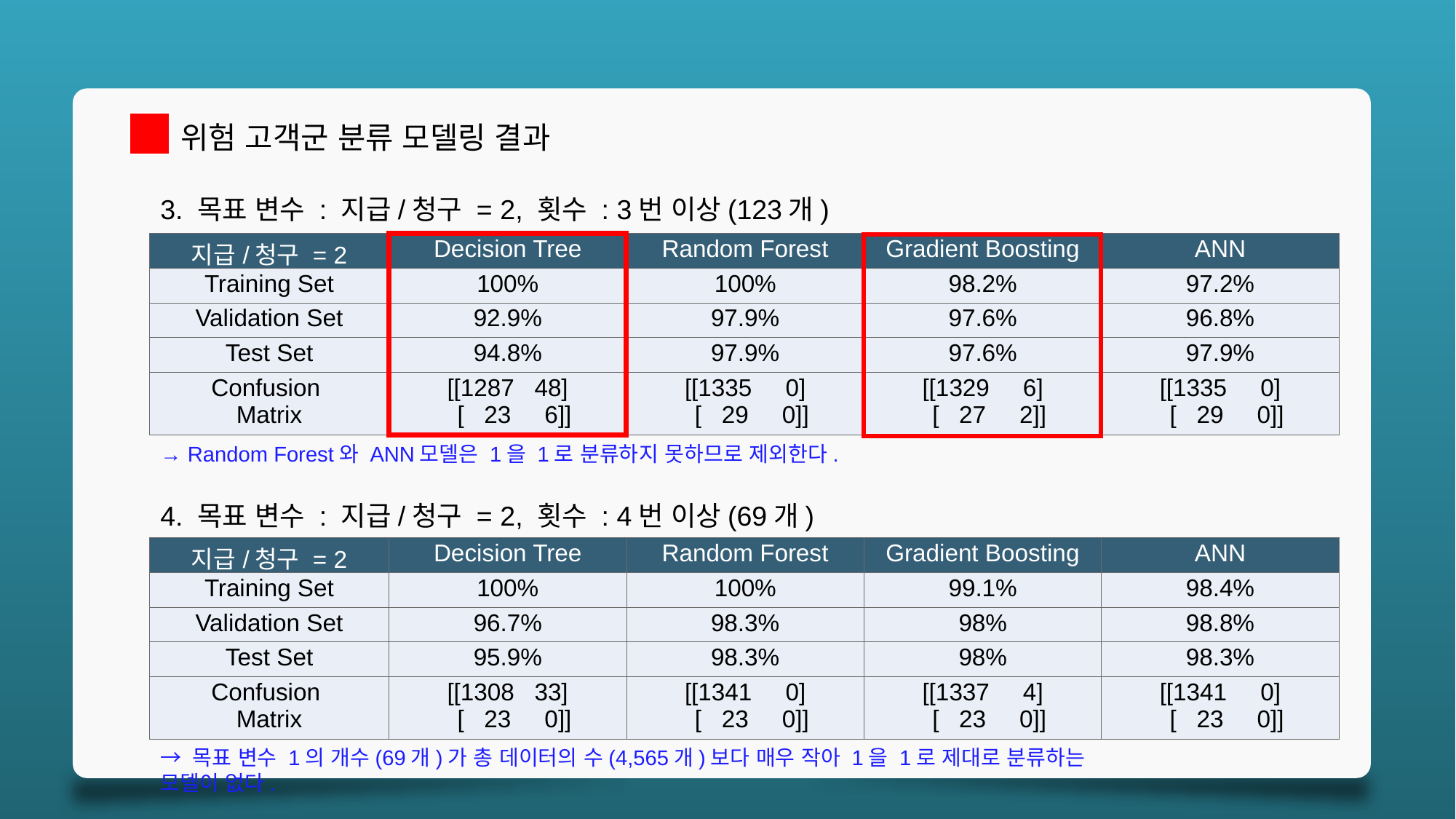

위험 고객군 분류 모델링 결과
3. 목표 변수 : 지급/청구 = 2, 횟수 : 3번 이상(123개)
| 지급/청구 = 2 | Decision Tree | Random Forest | Gradient Boosting | ANN |
| --- | --- | --- | --- | --- |
| Training Set | 100% | 100% | 98.2% | 97.2% |
| Validation Set | 92.9% | 97.9% | 97.6% | 96.8% |
| Test Set | 94.8% | 97.9% | 97.6% | 97.9% |
| Confusion Matrix | [[1287 48] [ 23 6]] | [[1335 0] [ 29 0]] | [[1329 6] [ 27 2]] | [[1335 0] [ 29 0]] |

→ Random Forest와 ANN모델은 1을 1로 분류하지 못하므로 제외한다.
4. 목표 변수 : 지급/청구 = 2, 횟수 : 4번 이상(69개)
| 지급/청구 = 2 | Decision Tree | Random Forest | Gradient Boosting | ANN |
| --- | --- | --- | --- | --- |
| Training Set | 100% | 100% | 99.1% | 98.4% |
| Validation Set | 96.7% | 98.3% | 98% | 98.8% |
| Test Set | 95.9% | 98.3% | 98% | 98.3% |
| Confusion Matrix | [[1308 33] [ 23 0]] | [[1341 0] [ 23 0]] | [[1337 4] [ 23 0]] | [[1341 0] [ 23 0]] |
→ 목표 변수 1의 개수(69개)가 총 데이터의 수(4,565개)보다 매우 작아 1을 1로 제대로 분류하는 모델이 없다.